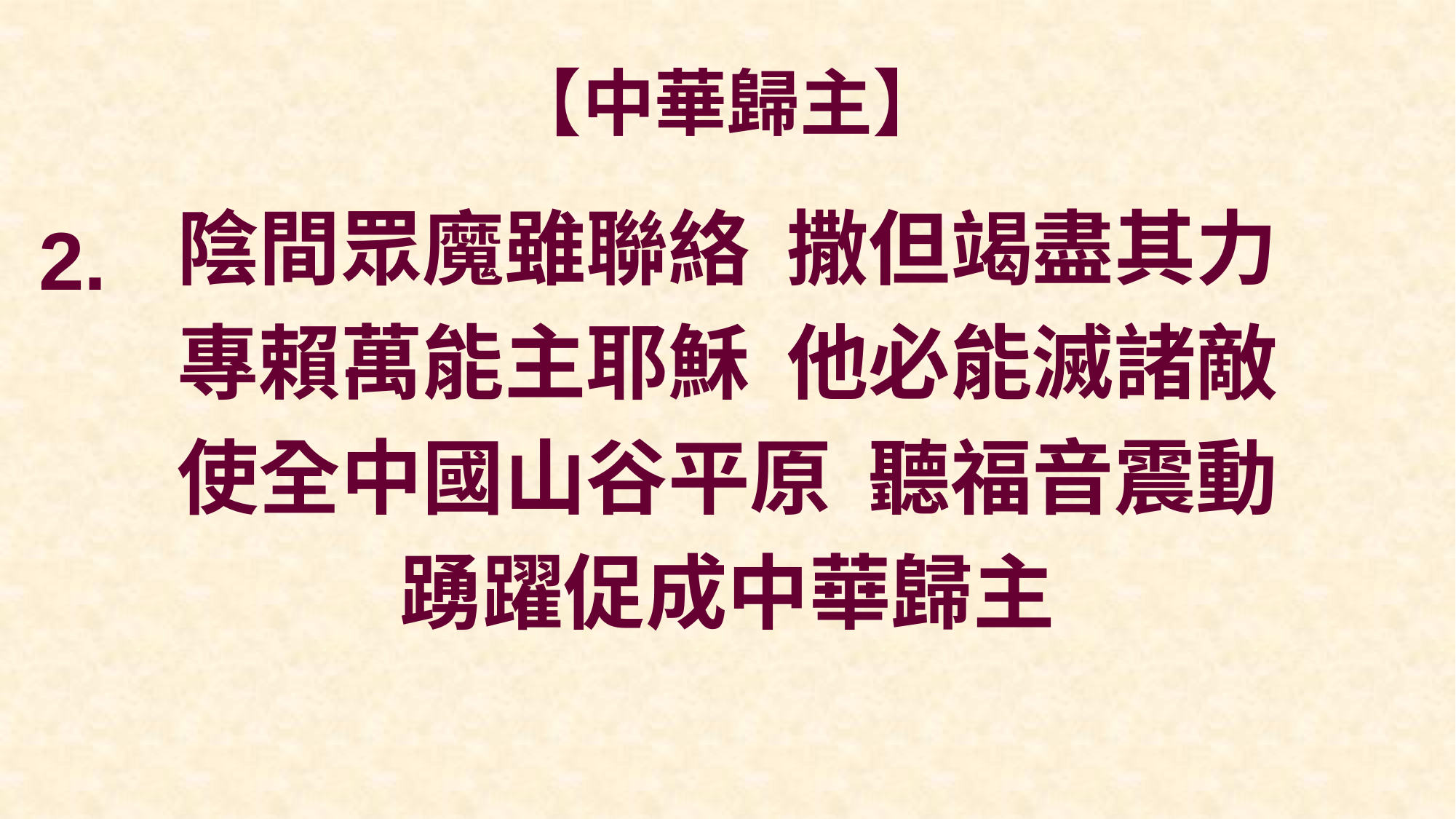

# 【中華歸主】
陰間眾魔雖聯絡  撒但竭盡其力
專賴萬能主耶穌  他必能滅諸敵
使全中國山谷平原  聽福音震動
踴躍促成中華歸主
2.